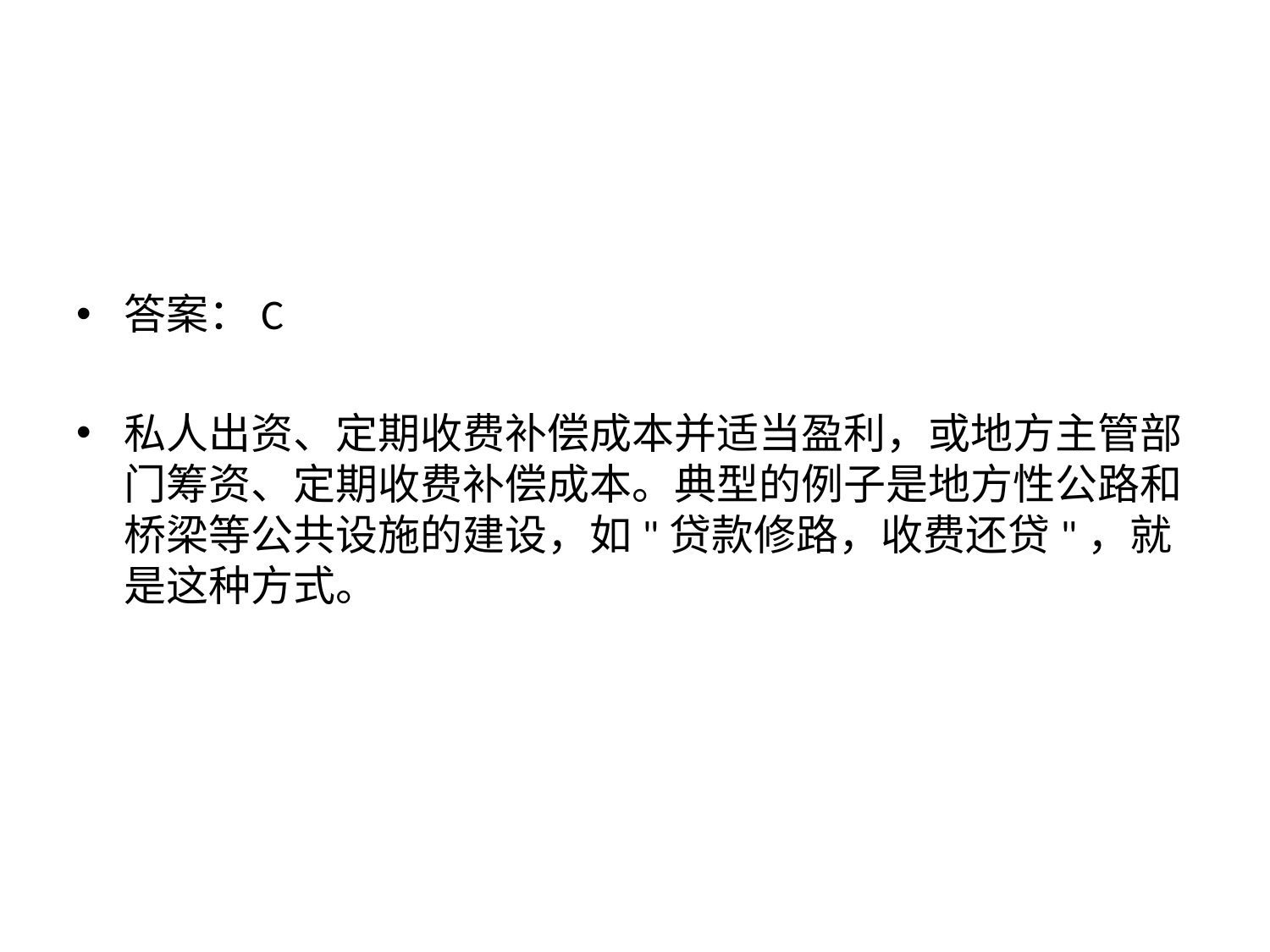

答案：C

私人出资、定期收费补偿成本并适当盈利，或地方主管部门筹资、定期收费补偿成本。典型的例子是地方性公路和桥梁等公共设施的建设，如"贷款修路，收费还贷"，就是这种方式。